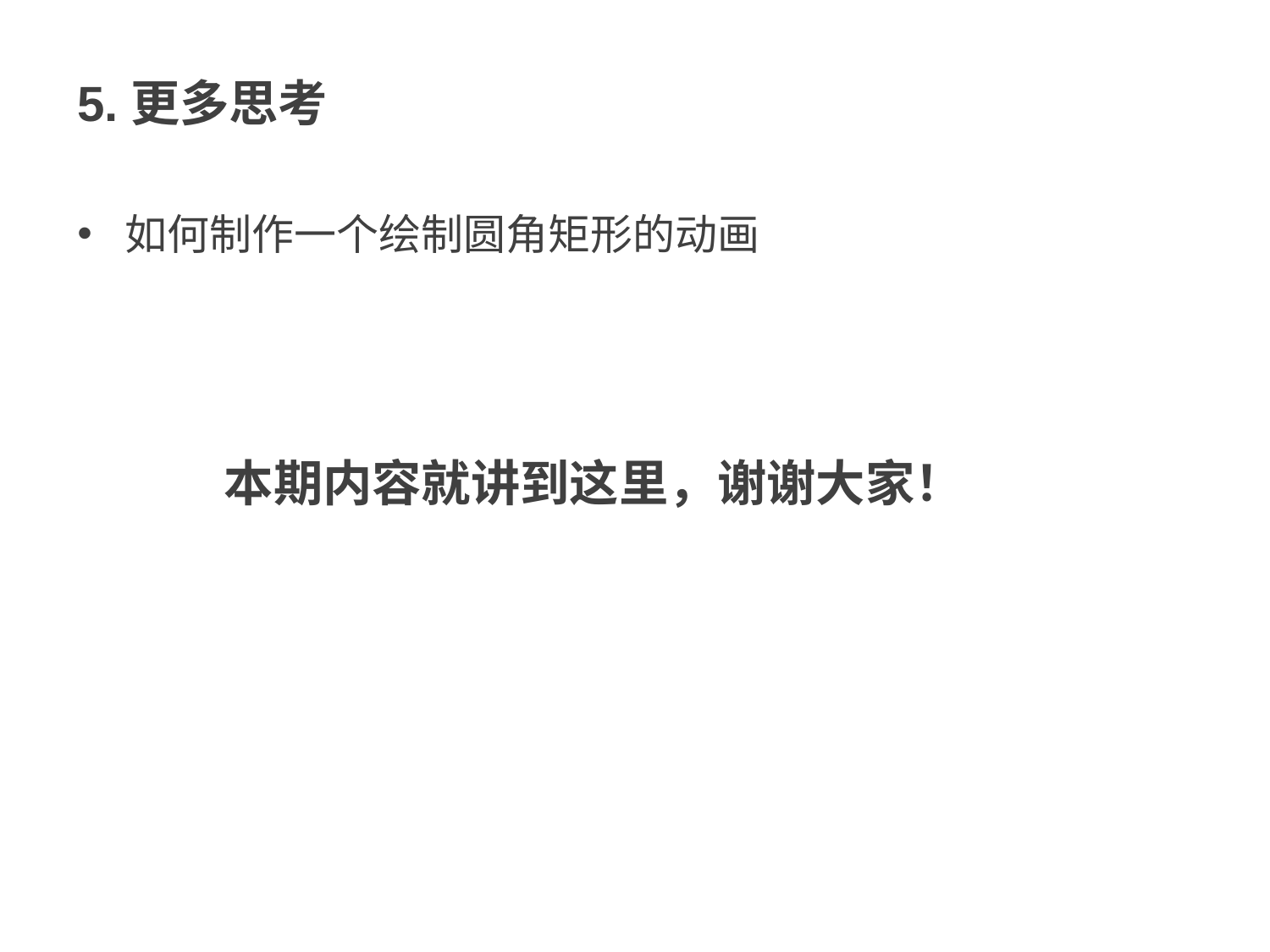

5.更多思考
如何制作一个绘制圆角矩形的动画
	本期内容就讲到这里，谢谢大家！